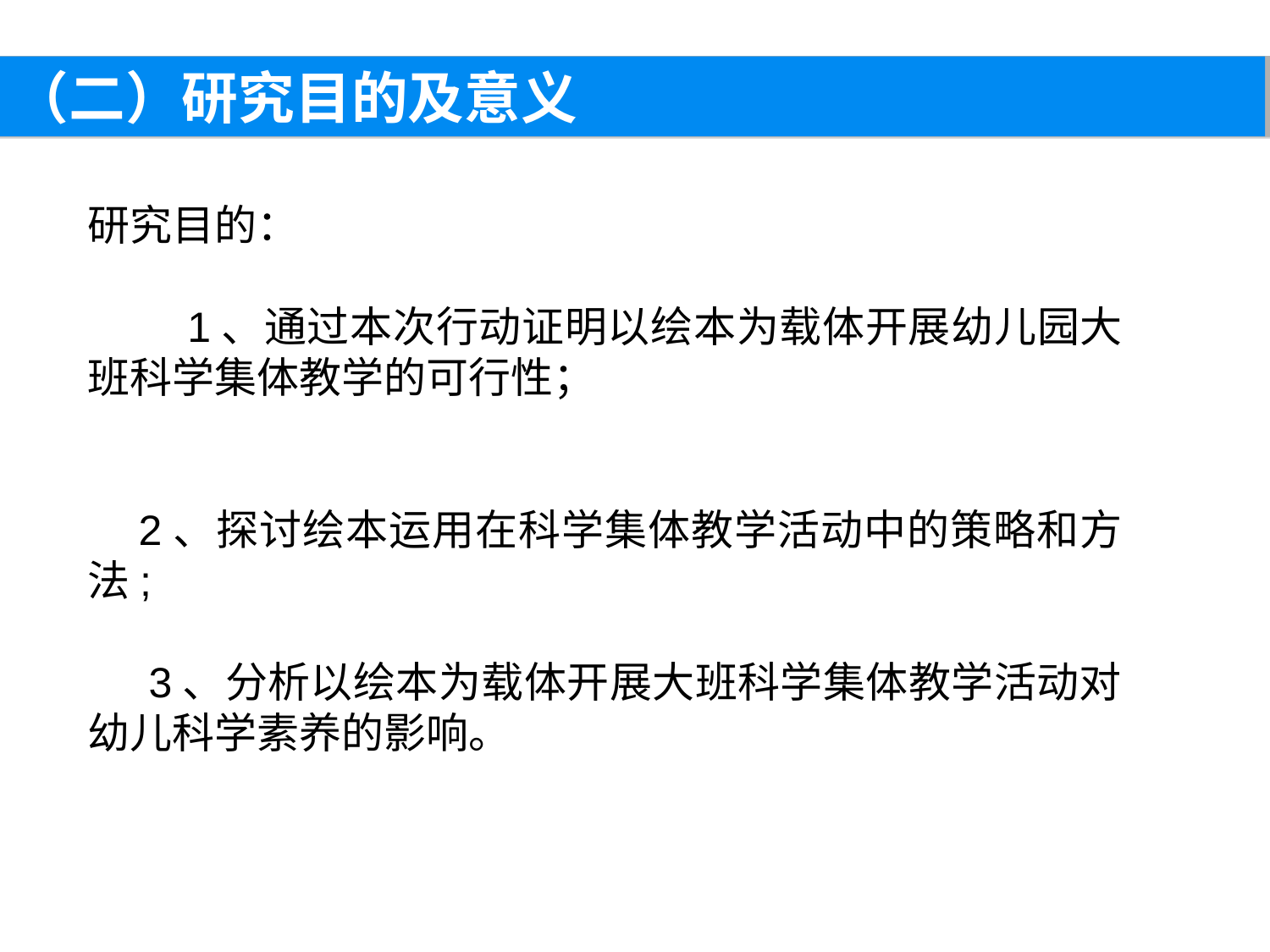

（二）研究目的及意义
研究目的：

        1、通过本次行动证明以绘本为载体开展幼儿园大班科学集体教学的可行性；

    2、探讨绘本运用在科学集体教学活动中的策略和方法;

     3、分析以绘本为载体开展大班科学集体教学活动对幼儿科学素养的影响。